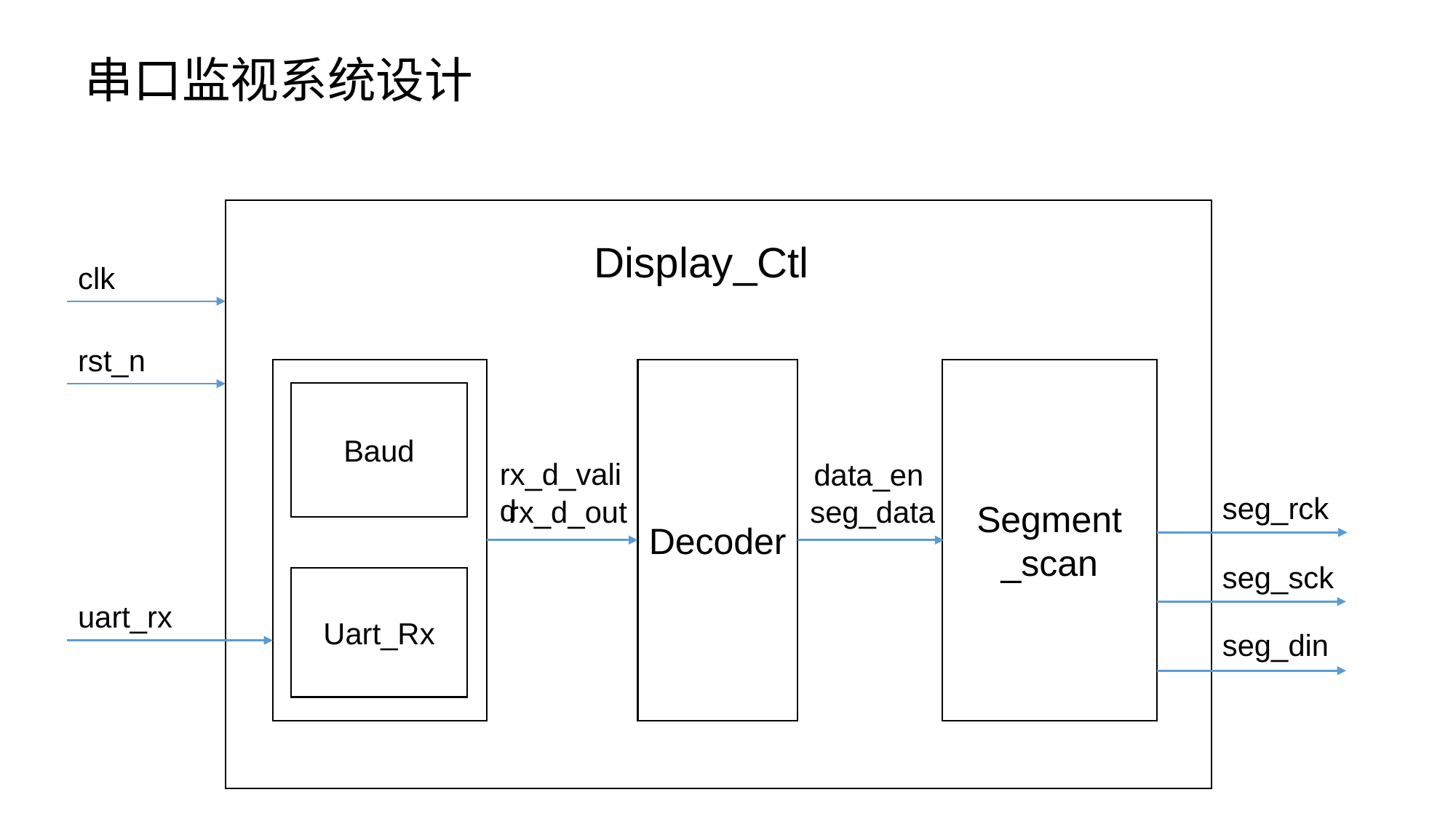

串口监视系统设计

Display_Ctl
clk
rst_n

Segment
_scan
Decoder
Baud
rx_d_valid
data_en
seg_rck
rx_d_out
seg_data
seg_sck
Uart_Rx
uart_rx
seg_din